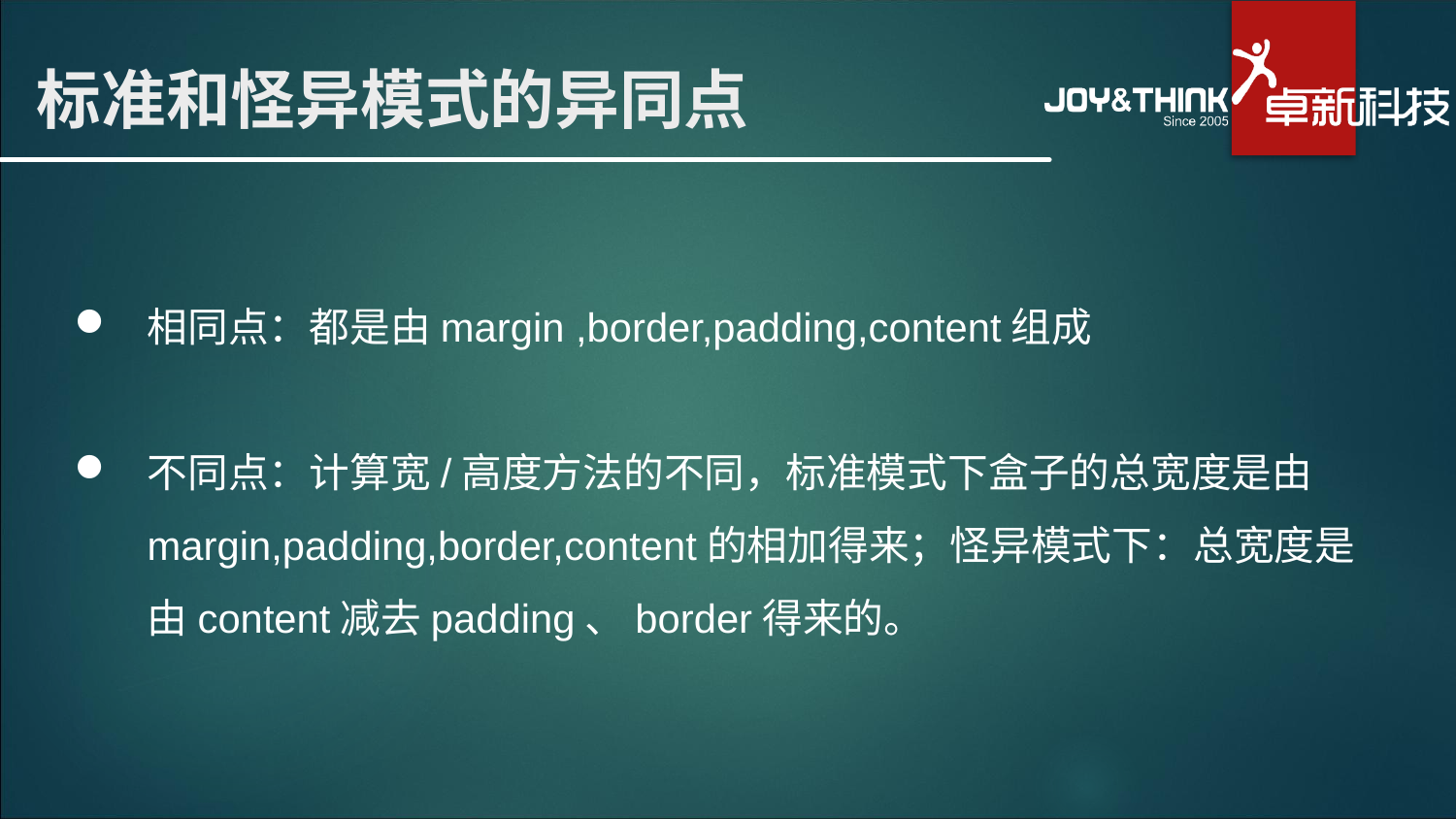

# 标准和怪异模式的异同点
相同点：都是由margin ,border,padding,content组成

不同点：计算宽/高度方法的不同，标准模式下盒子的总宽度是由margin,padding,border,content的相加得来；怪异模式下：总宽度是由content减去padding、border得来的。